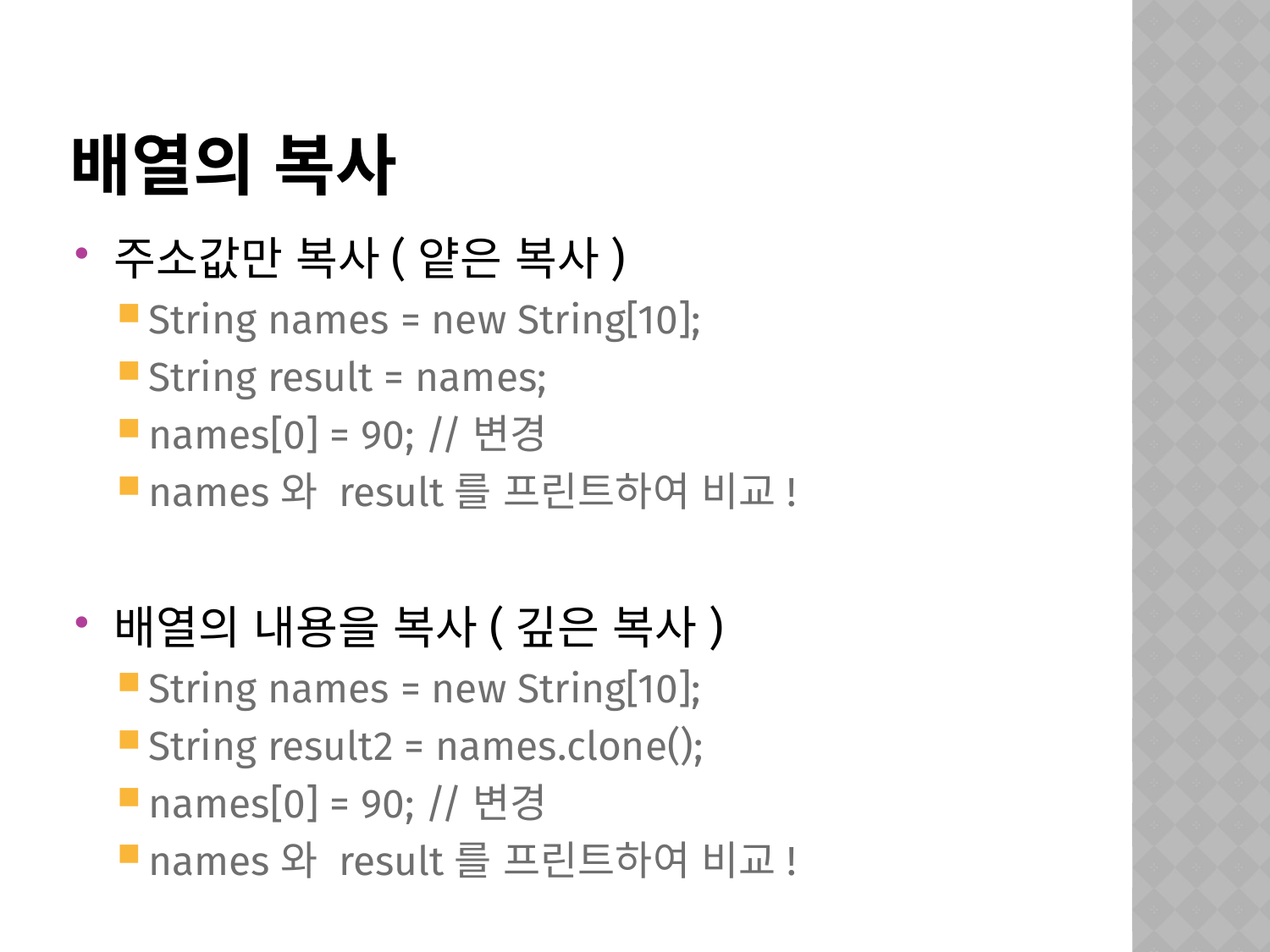

# 배열의 복사
주소값만 복사(얕은 복사)
String names = new String[10];
String result = names;
names[0] = 90; //변경
names와 result를 프린트하여 비교!

배열의 내용을 복사(깊은 복사)
String names = new String[10];
String result2 = names.clone();
names[0] = 90; //변경
names와 result를 프린트하여 비교!